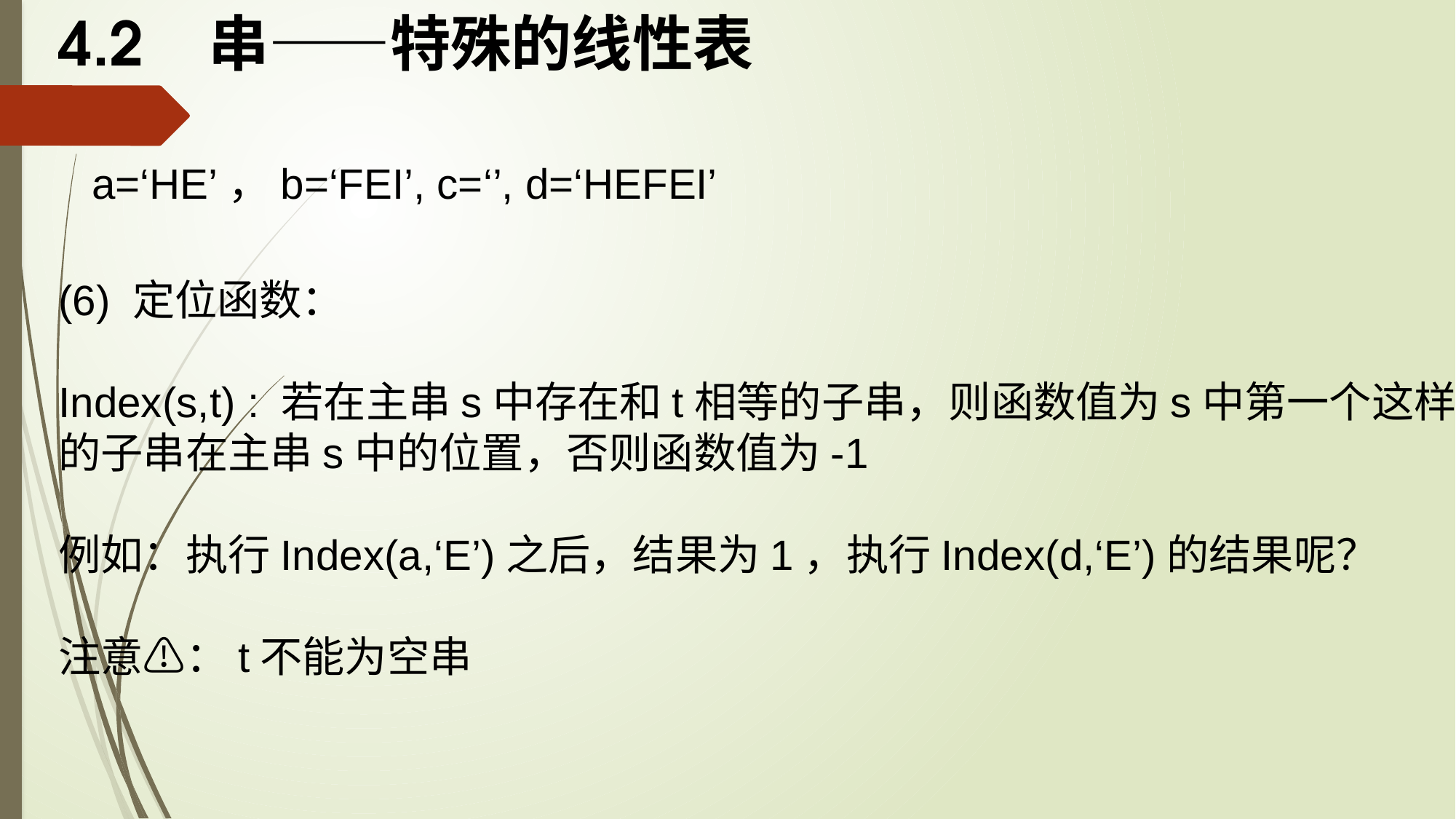

# 4.2   串——特殊的线性表
a=‘HE’，b=‘FEI’, c=‘’, d=‘HEFEI’
(6) 定位函数：

Index(s,t) : 若在主串s中存在和t相等的子串，则函数值为s中第一个这样的子串在主串s中的位置，否则函数值为-1

例如：执行Index(a,‘E’)之后，结果为1，执行Index(d,‘E’)的结果呢？

注意⚠️：t不能为空串